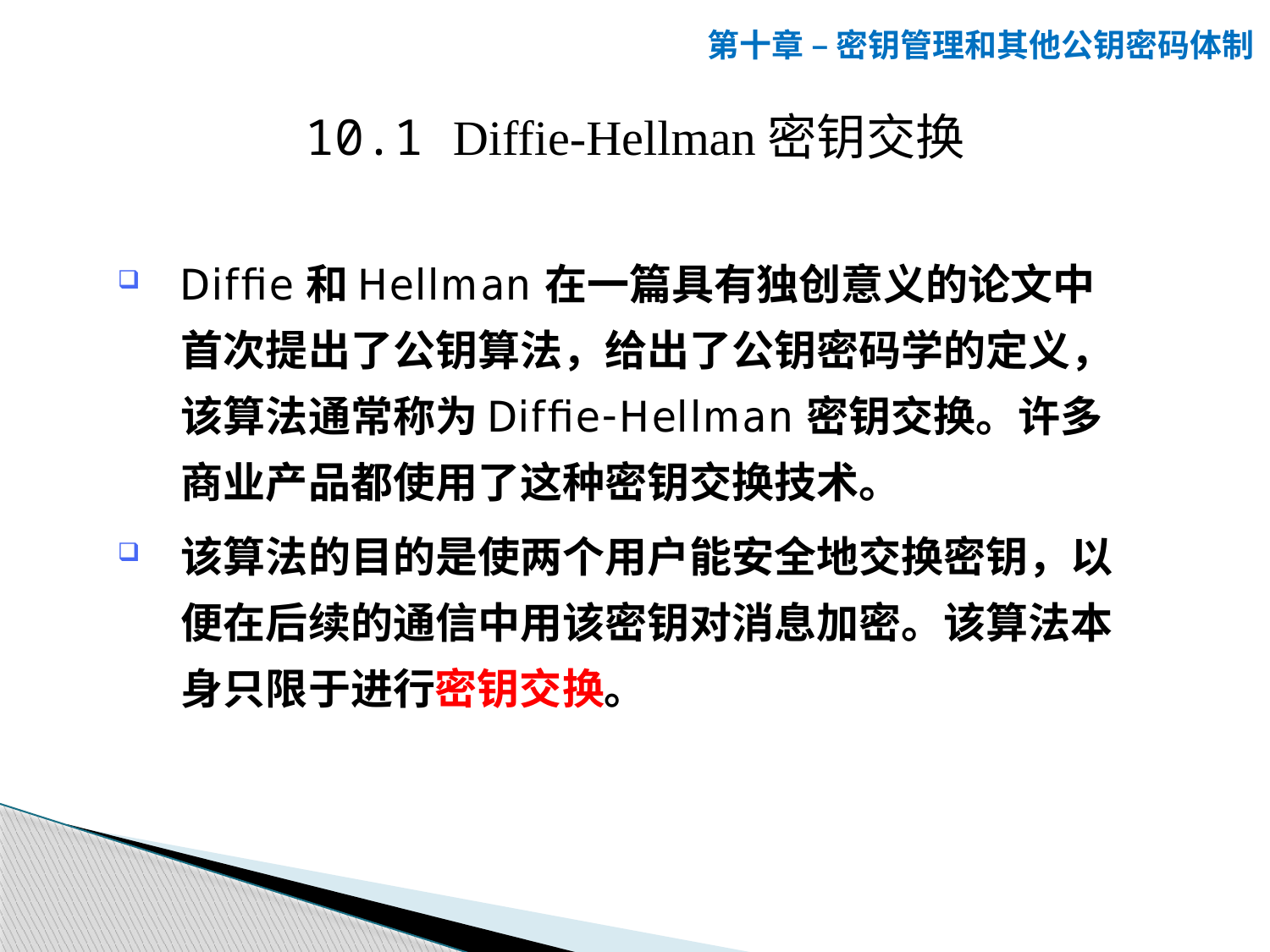

第十章 – 密钥管理和其他公钥密码体制
10.1 Diffie-Hellman密钥交换
Diffie和Hellman在一篇具有独创意义的论文中首次提出了公钥算法，给出了公钥密码学的定义，该算法通常称为Diffie-Hellman密钥交换。许多商业产品都使用了这种密钥交换技术。
该算法的目的是使两个用户能安全地交换密钥，以便在后续的通信中用该密钥对消息加密。该算法本身只限于进行密钥交换。